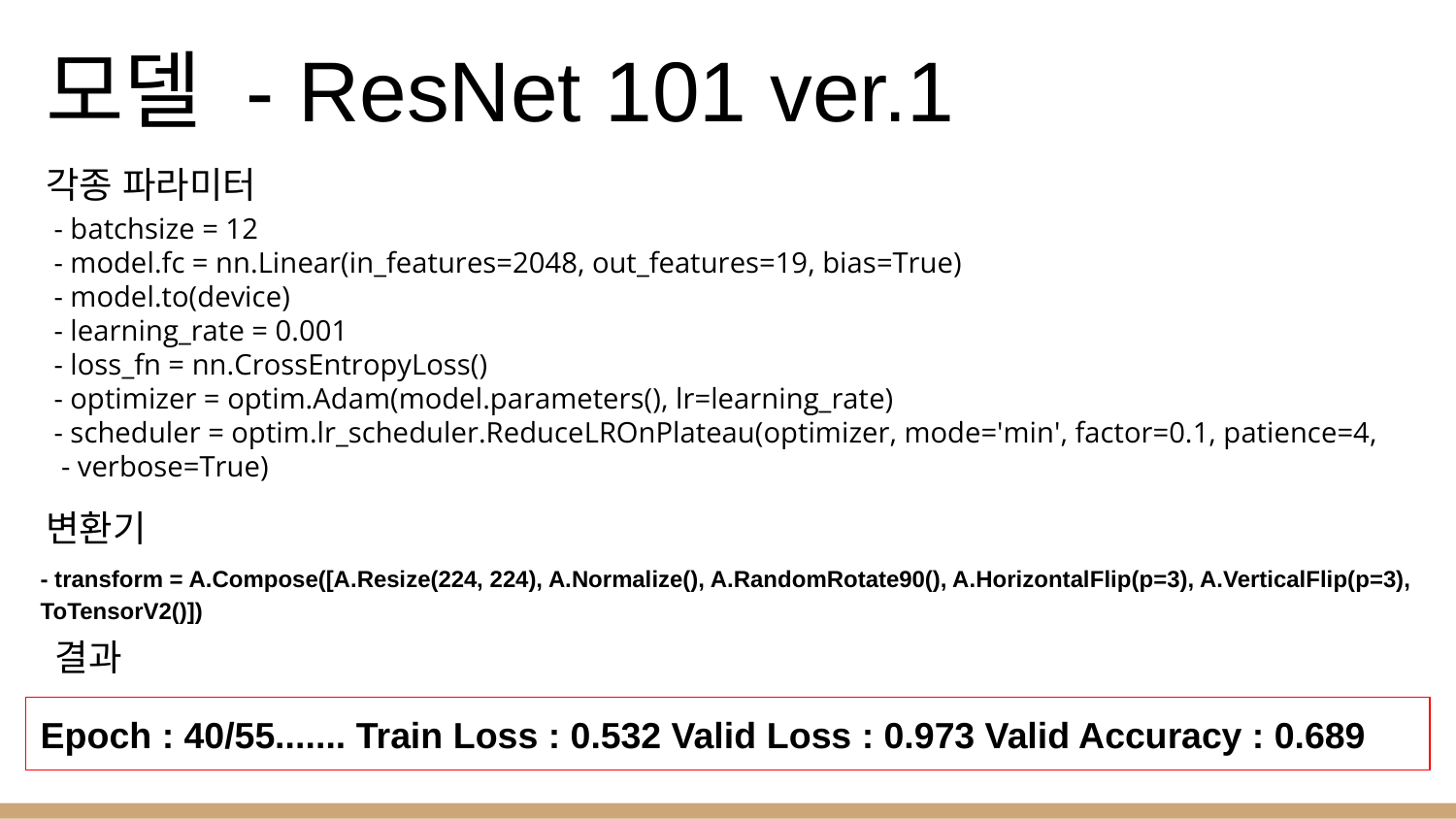

# 모델 - ResNet 101 ver.1
각종 파라미터
- batchsize = 12
- model.fc = nn.Linear(in_features=2048, out_features=19, bias=True)
- model.to(device)
- learning_rate = 0.001
- loss_fn = nn.CrossEntropyLoss()
- optimizer = optim.Adam(model.parameters(), lr=learning_rate)
- scheduler = optim.lr_scheduler.ReduceLROnPlateau(optimizer, mode='min', factor=0.1, patience=4,  - verbose=True)
변환기
- transform = A.Compose([A.Resize(224, 224), A.Normalize(), A.RandomRotate90(), A.HorizontalFlip(p=3), A.VerticalFlip(p=3), ToTensorV2()])
결과
Epoch : 40/55....... Train Loss : 0.532 Valid Loss : 0.973 Valid Accuracy : 0.689